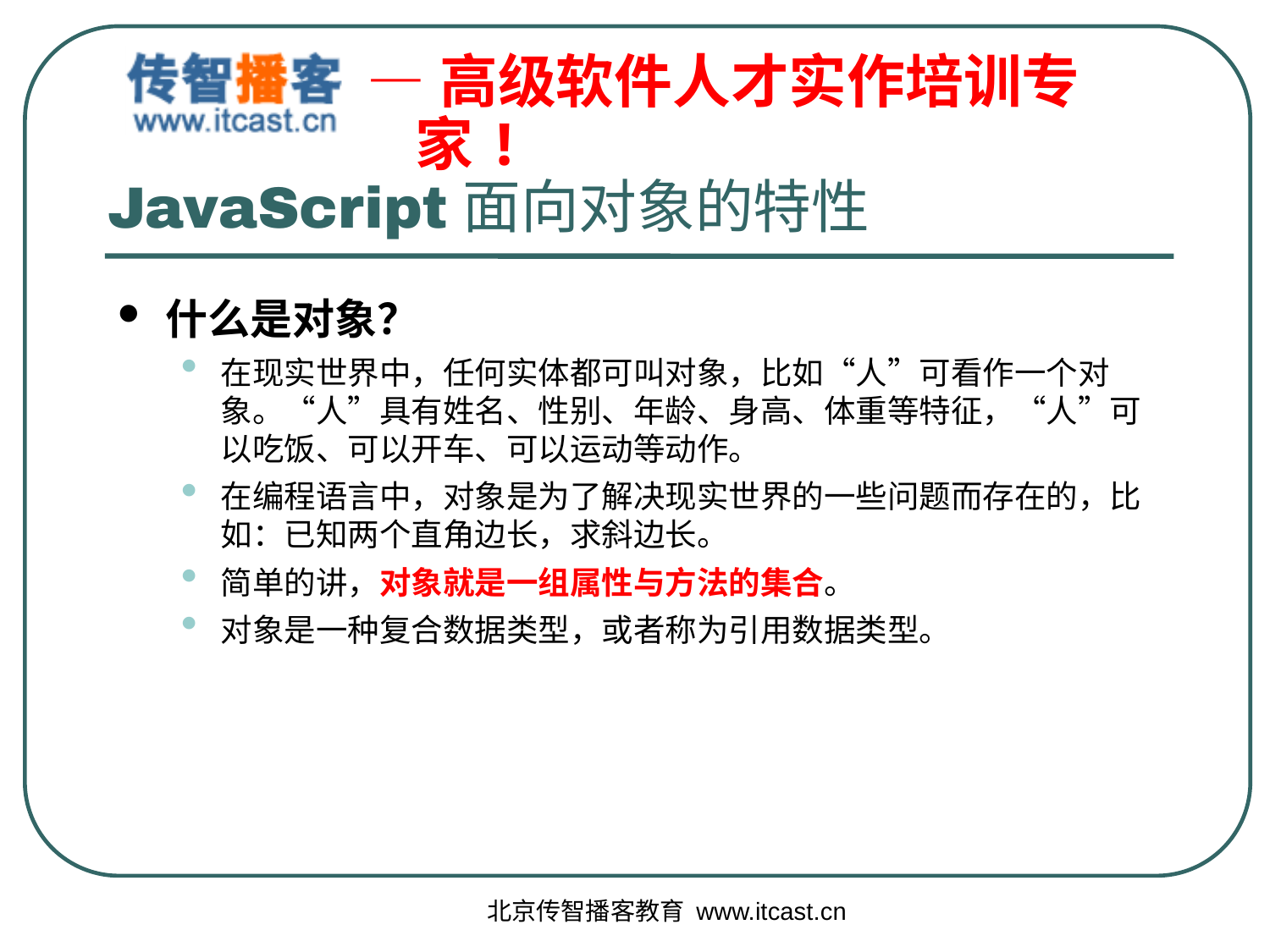

# JavaScript面向对象的特性
什么是对象？
在现实世界中，任何实体都可叫对象，比如“人”可看作一个对象。“人”具有姓名、性别、年龄、身高、体重等特征，“人”可以吃饭、可以开车、可以运动等动作。
在编程语言中，对象是为了解决现实世界的一些问题而存在的，比如：已知两个直角边长，求斜边长。
简单的讲，对象就是一组属性与方法的集合。
对象是一种复合数据类型，或者称为引用数据类型。